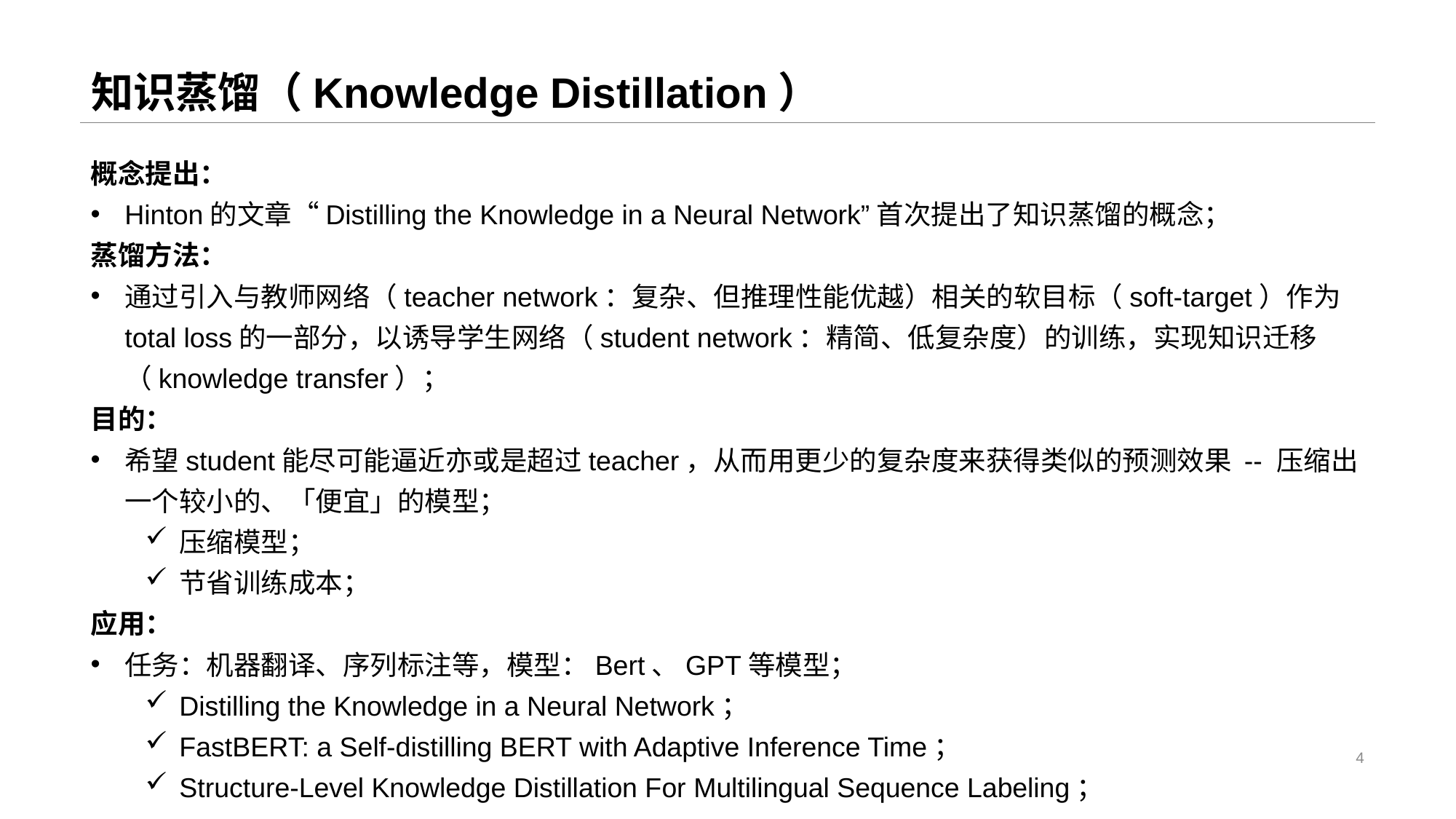

# 知识蒸馏（Knowledge Distillation）
概念提出：
Hinton的文章“Distilling the Knowledge in a Neural Network”首次提出了知识蒸馏的概念；
蒸馏方法：
通过引入与教师网络（teacher network：复杂、但推理性能优越）相关的软目标（soft-target）作为total loss的一部分，以诱导学生网络（student network：精简、低复杂度）的训练，实现知识迁移（knowledge transfer）；
目的：
希望student能尽可能逼近亦或是超过teacher，从而用更少的复杂度来获得类似的预测效果 -- 压缩出一个较小的、「便宜」的模型；
压缩模型；
节省训练成本；
应用：
任务：机器翻译、序列标注等，模型：Bert、GPT等模型；
Distilling the Knowledge in a Neural Network；
FastBERT: a Self-distilling BERT with Adaptive Inference Time；
Structure-Level Knowledge Distillation For Multilingual Sequence Labeling；
4